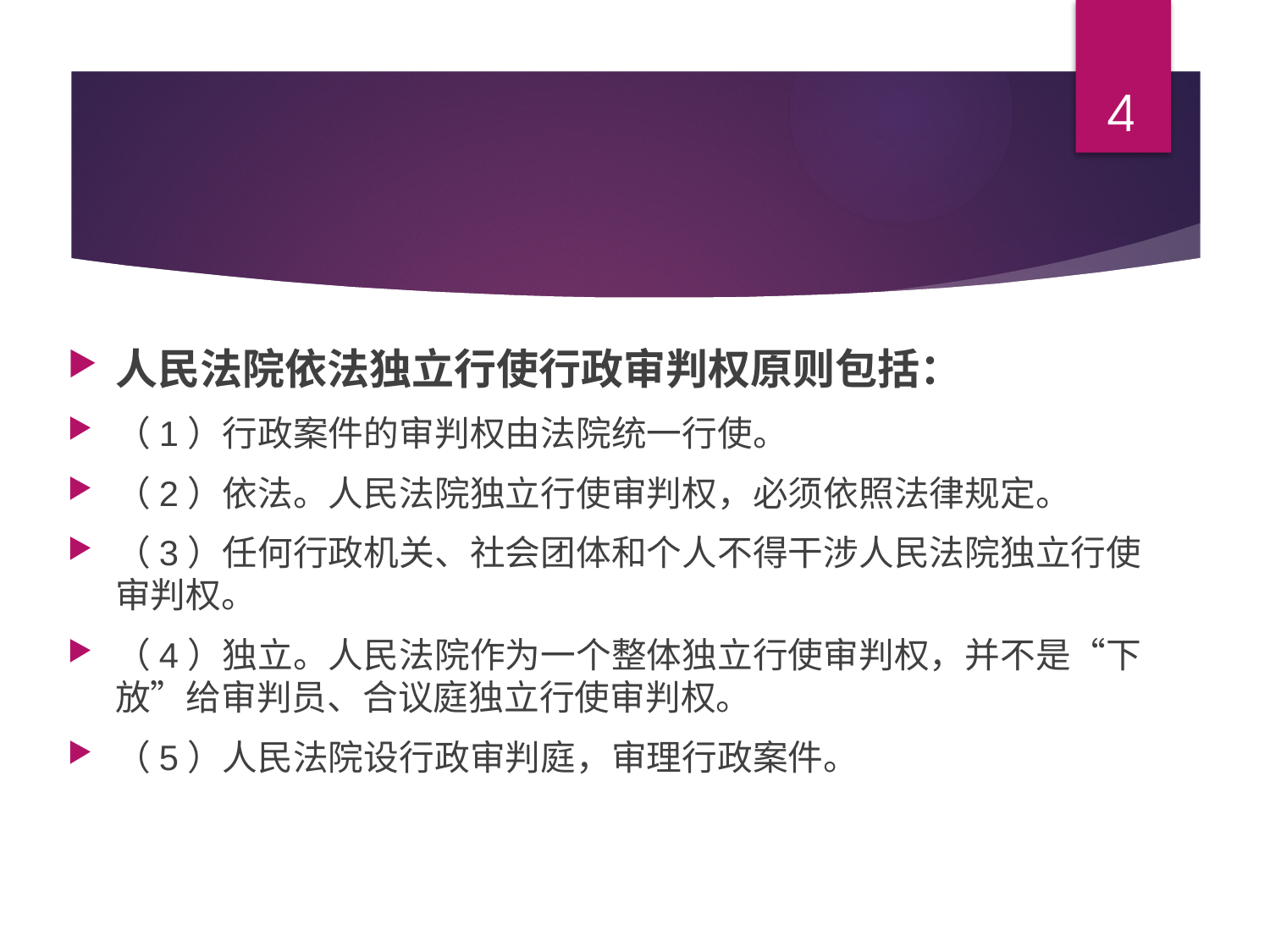

4
#
人民法院依法独立行使行政审判权原则包括：
（1）行政案件的审判权由法院统一行使。
（2）依法。人民法院独立行使审判权，必须依照法律规定。
（3）任何行政机关、社会团体和个人不得干涉人民法院独立行使审判权。
（4）独立。人民法院作为一个整体独立行使审判权，并不是“下放”给审判员、合议庭独立行使审判权。
（5）人民法院设行政审判庭，审理行政案件。